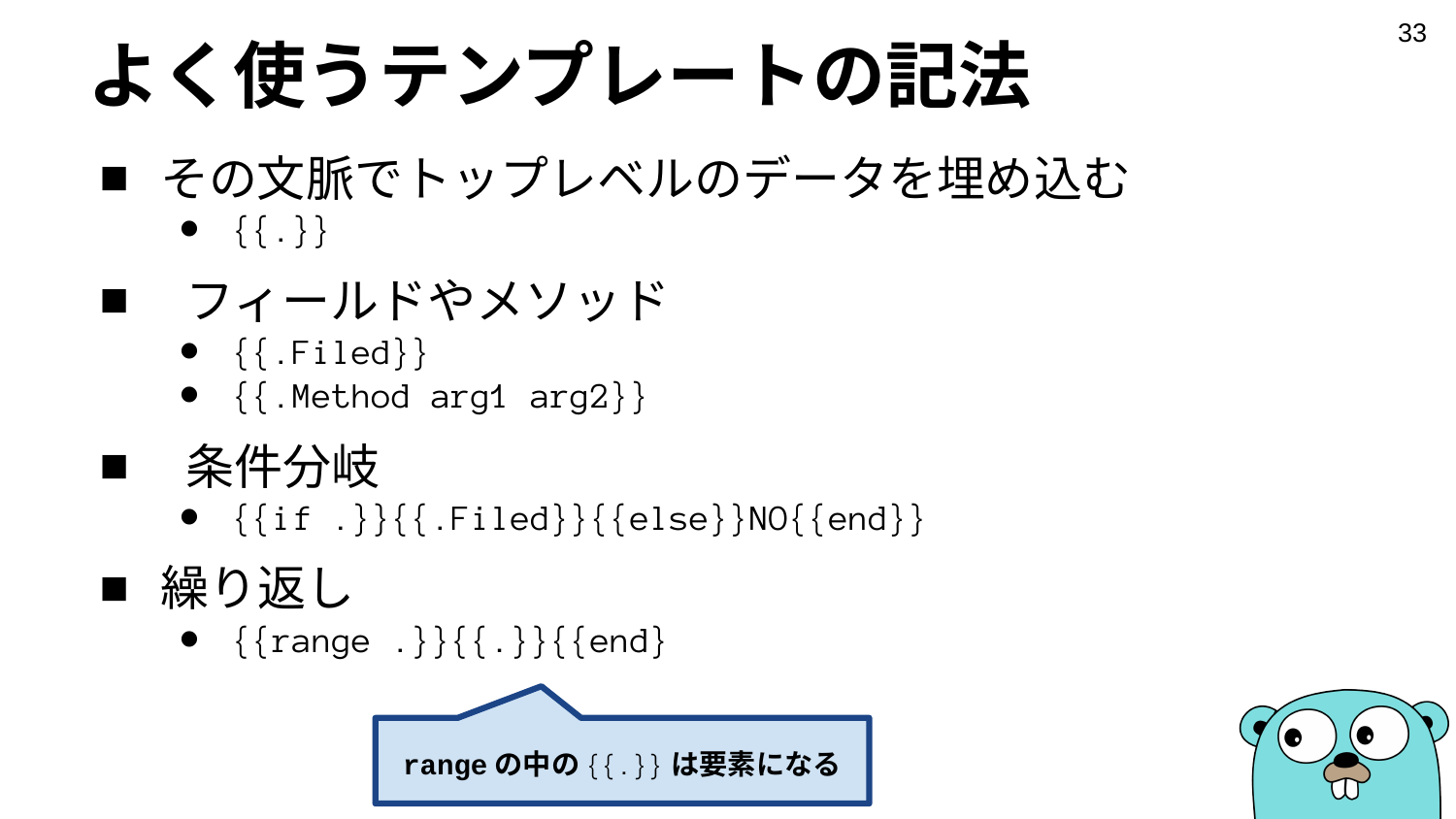

33
# よく使うテンプレートの記法
その文脈でトップレベルのデータを埋め込む
{{.}}
 フィールドやメソッド
{{.Filed}}
{{.Method arg1 arg2}}
 条件分岐
{{if .}}{{.Filed}}{{else}}NO{{end}}
繰り返し
{{range .}}{{.}}{{end}
rangeの中の{{.}}は要素になる